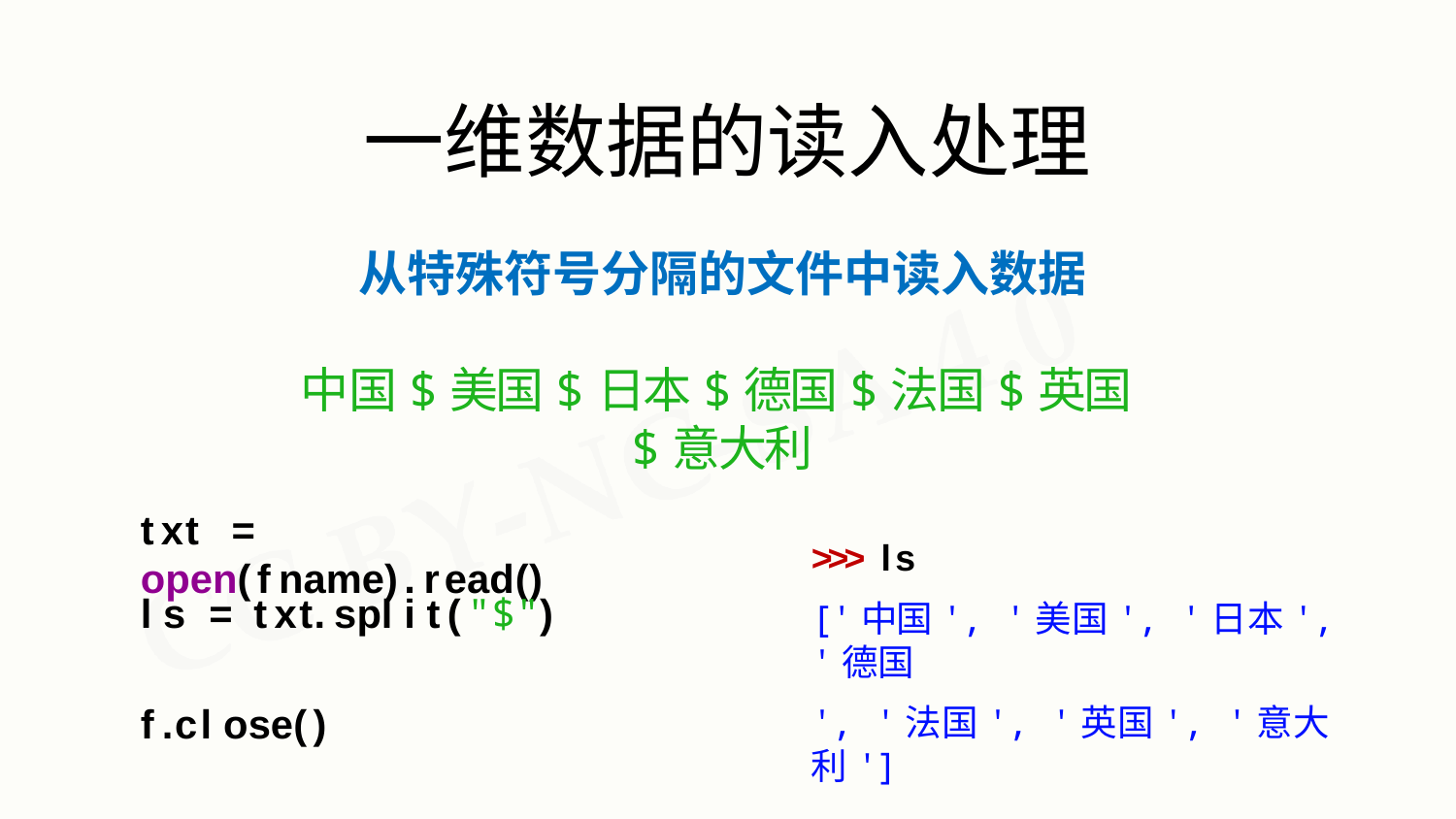

# 一维数据的读入处理
从特殊符号分隔的文件中读入数据

中国$美国$日本$德国$法国$英国$意大利

txt	=	open(fname).read()
>>>  ls
['中国', '美国', '日本', '德国
', '法国', '英国', '意大利']
ls	=	txt.split("$")
f.close()